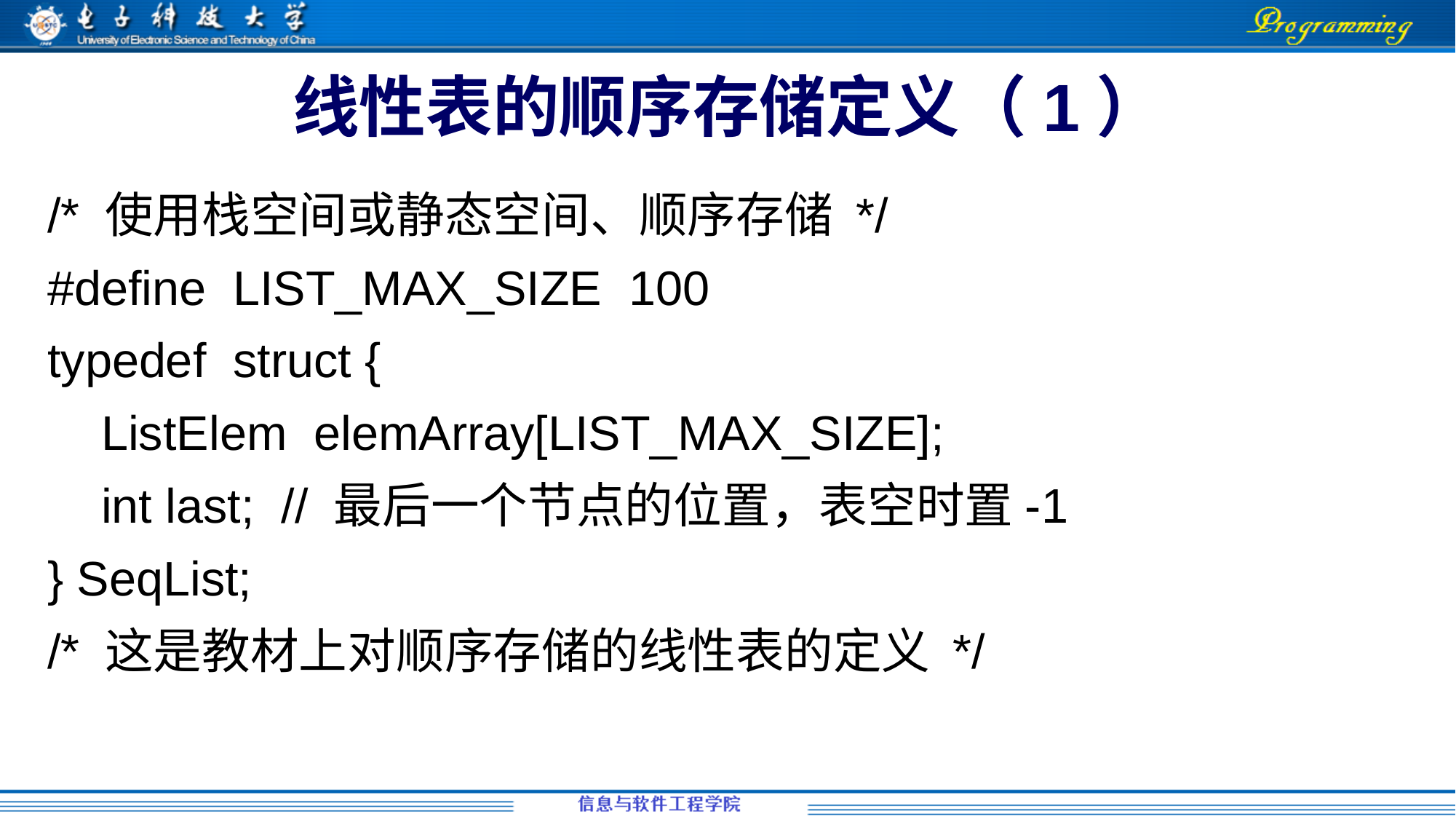

# 线性表的顺序存储定义（1）
/* 使用栈空间或静态空间、顺序存储 */
#define  LIST_MAX_SIZE  100
typedef  struct {
    ListElem  elemArray[LIST_MAX_SIZE];
    int last;  // 最后一个节点的位置，表空时置-1
} SeqList;
/* 这是教材上对顺序存储的线性表的定义 */